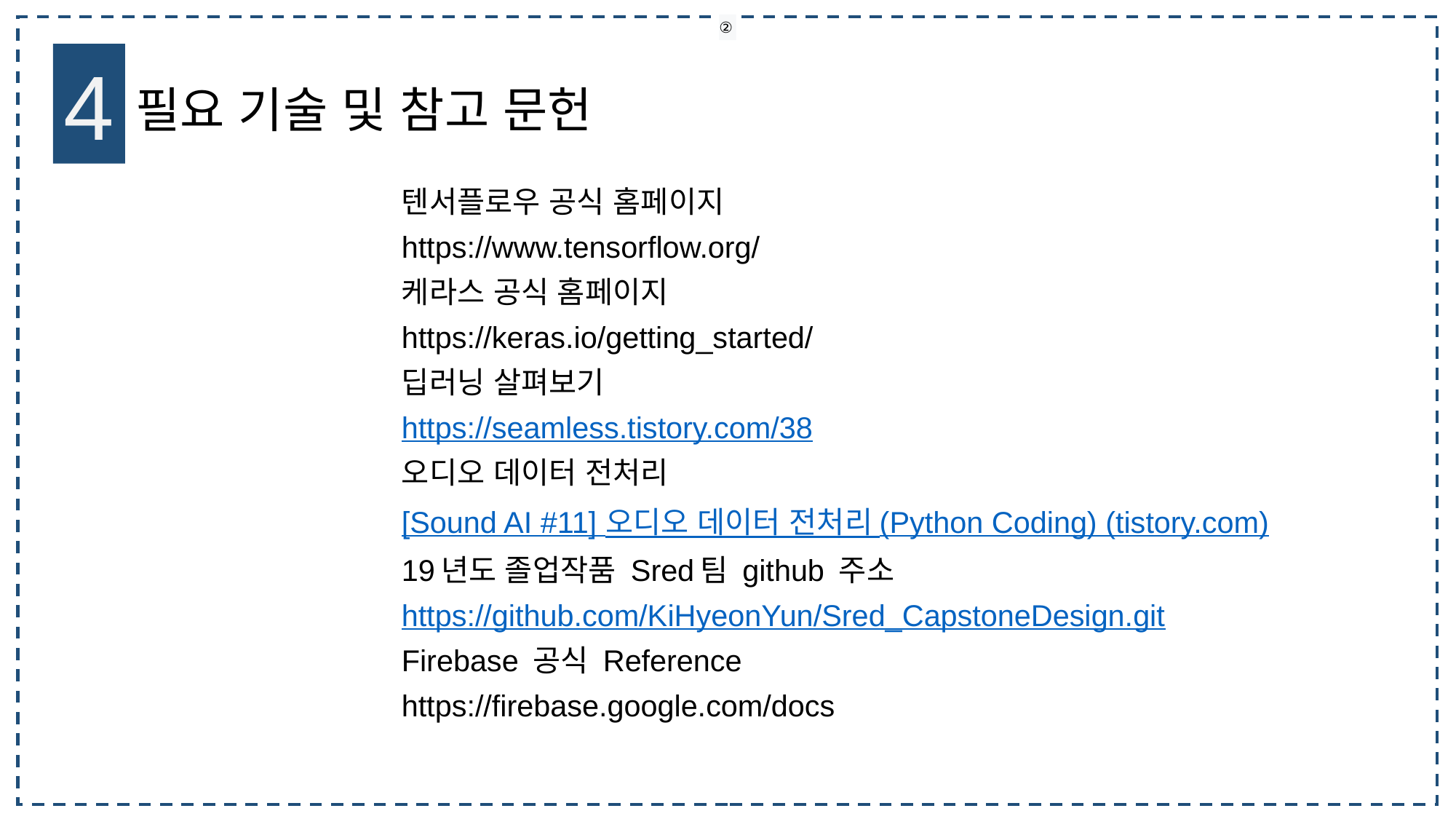

②

4
필요 기술 및 참고 문헌
텐서플로우 공식 홈페이지
https://www.tensorflow.org/
케라스 공식 홈페이지
https://keras.io/getting_started/
딥러닝 살펴보기
https://seamless.tistory.com/38
오디오 데이터 전처리
[Sound AI #11] 오디오 데이터 전처리 (Python Coding) (tistory.com)
19년도 졸업작품 Sred팀 github 주소
https://github.com/KiHyeonYun/Sred_CapstoneDesign.git
Firebase 공식 Reference
https://firebase.google.com/docs